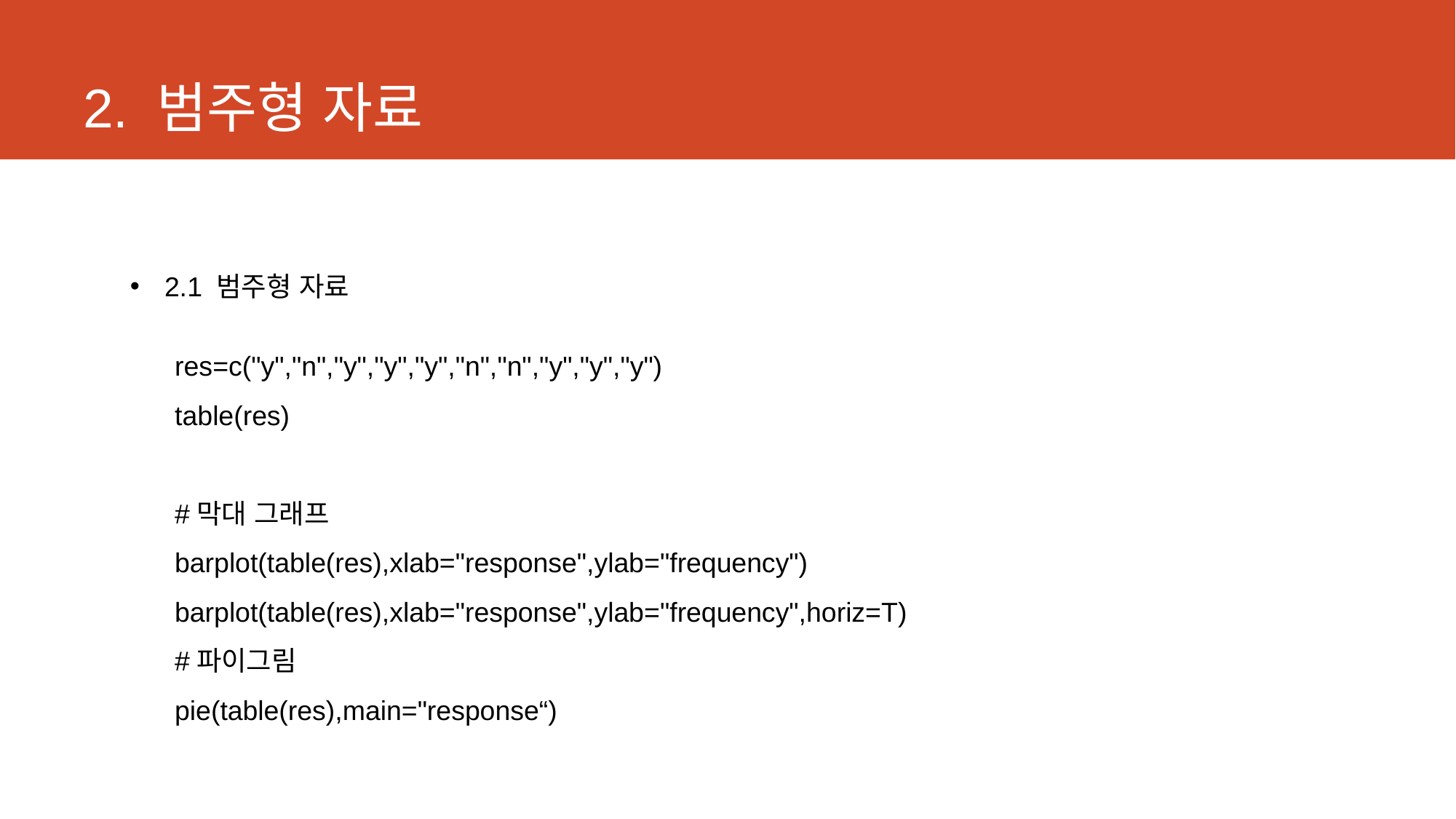

# 2. 범주형 자료
2.1 범주형 자료
res=c("y","n","y","y","y","n","n","y","y","y")
table(res)

#막대 그래프
barplot(table(res),xlab="response",ylab="frequency")
barplot(table(res),xlab="response",ylab="frequency",horiz=T)
#파이그림
pie(table(res),main="response“)